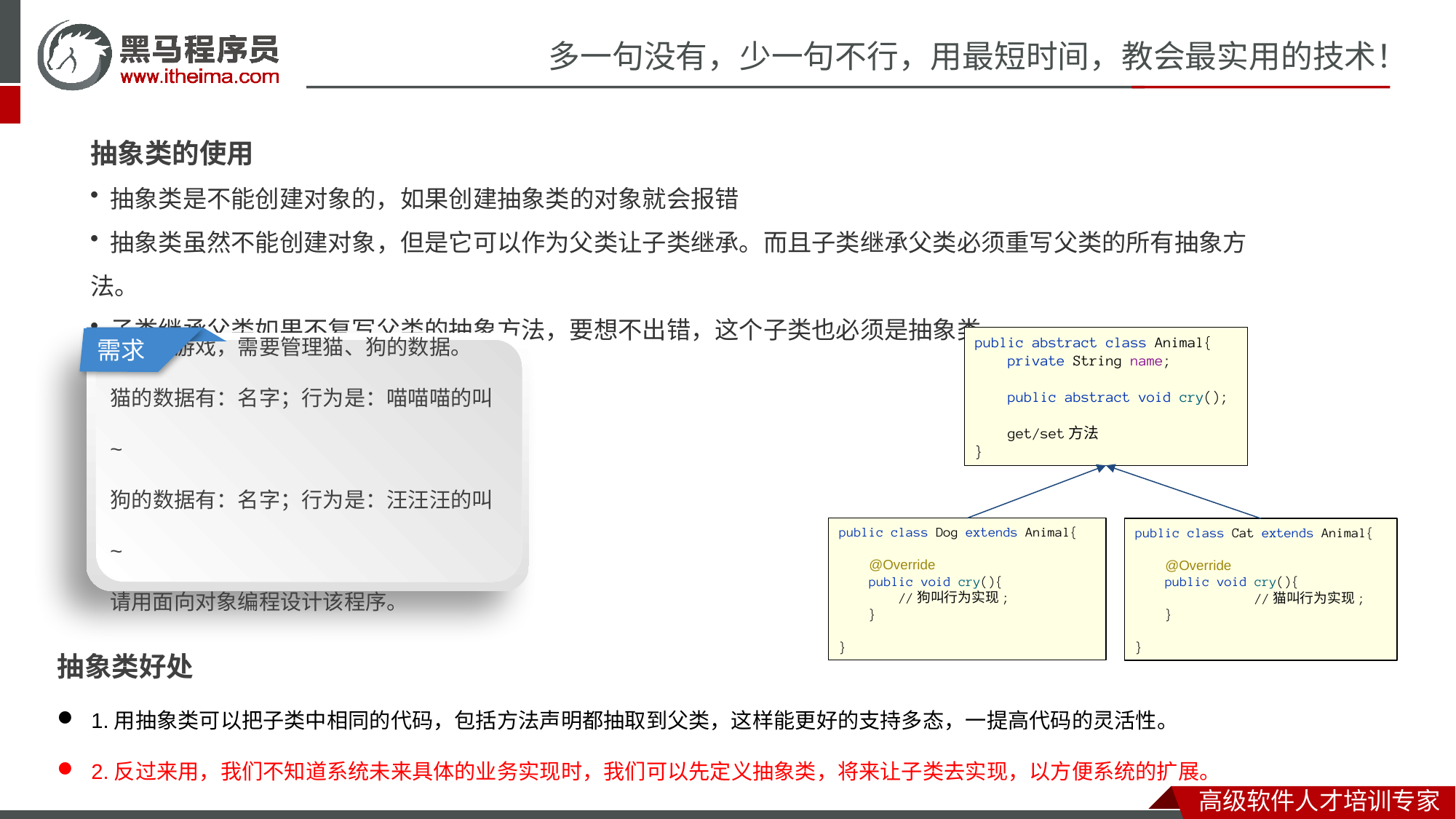

抽象类的使用
 抽象类是不能创建对象的，如果创建抽象类的对象就会报错
 抽象类虽然不能创建对象，但是它可以作为父类让子类继承。而且子类继承父类必须重写父类的所有抽象方法。
 子类继承父类如果不复写父类的抽象方法，要想不出错，这个子类也必须是抽象类
。

public abstract class Animal{
    private String name;
    public abstract void cry();
    get/set方法
}

需求

某宠物游戏，需要管理猫、狗的数据。
猫的数据有：名字；行为是：喵喵喵的叫~
狗的数据有：名字；行为是：汪汪汪的叫~
请用面向对象编程设计该程序。
public class Dog extends Animal{
    @Override
    public void cry(){
        //狗叫行为实现;
    }
}
public class Cat extends Animal{
    @Override
    public void cry(){
                //猫叫行为实现;
    }
}
抽象类好处
1.用抽象类可以把子类中相同的代码，包括方法声明都抽取到父类，这样能更好的支持多态，一提高代码的灵活性。
2.反过来用，我们不知道系统未来具体的业务实现时，我们可以先定义抽象类，将来让子类去实现，以方便系统的扩展。